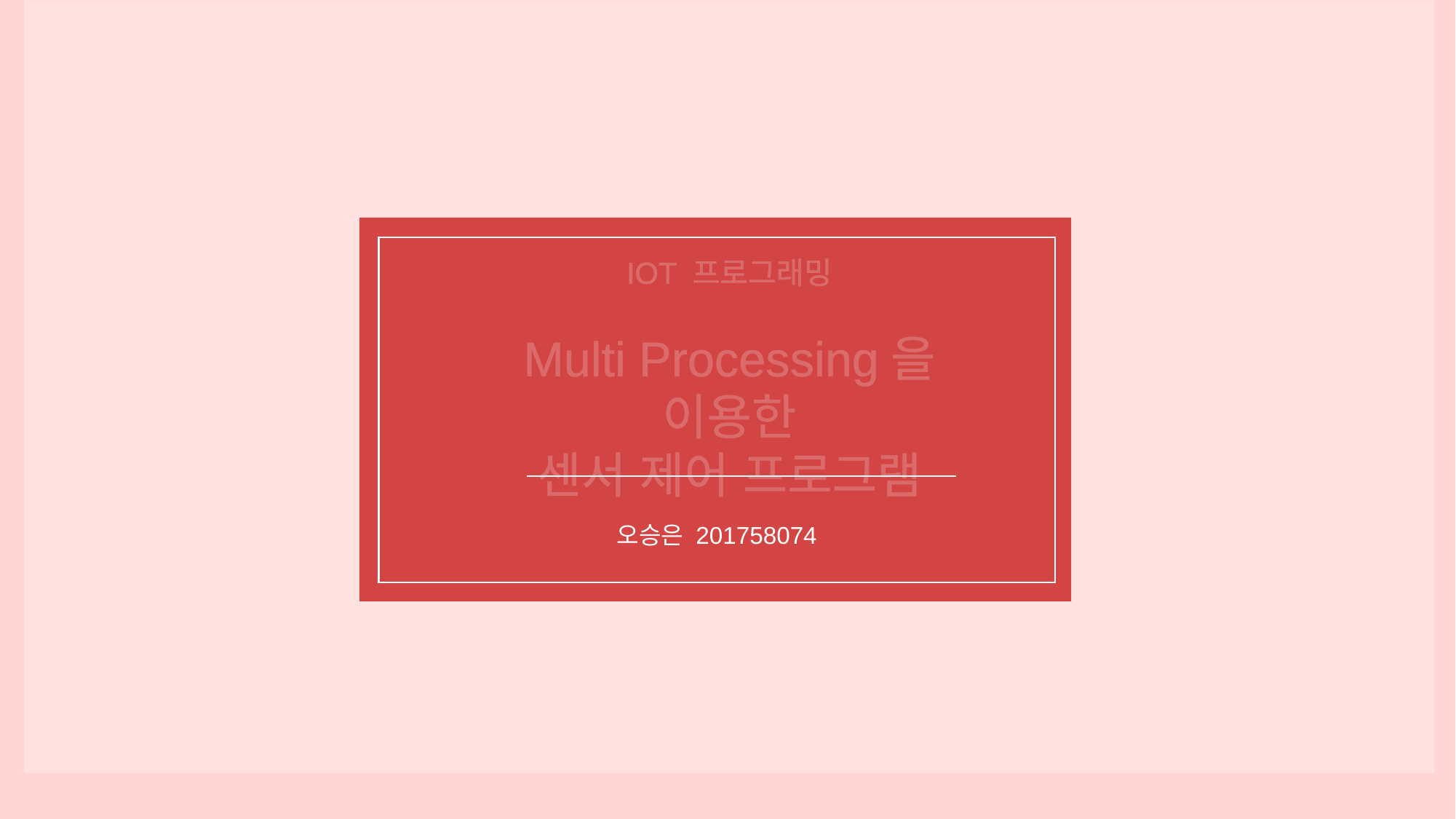

IOT 프로그래밍
Multi Processing을 이용한
센서 제어 프로그램
오승은 201758074